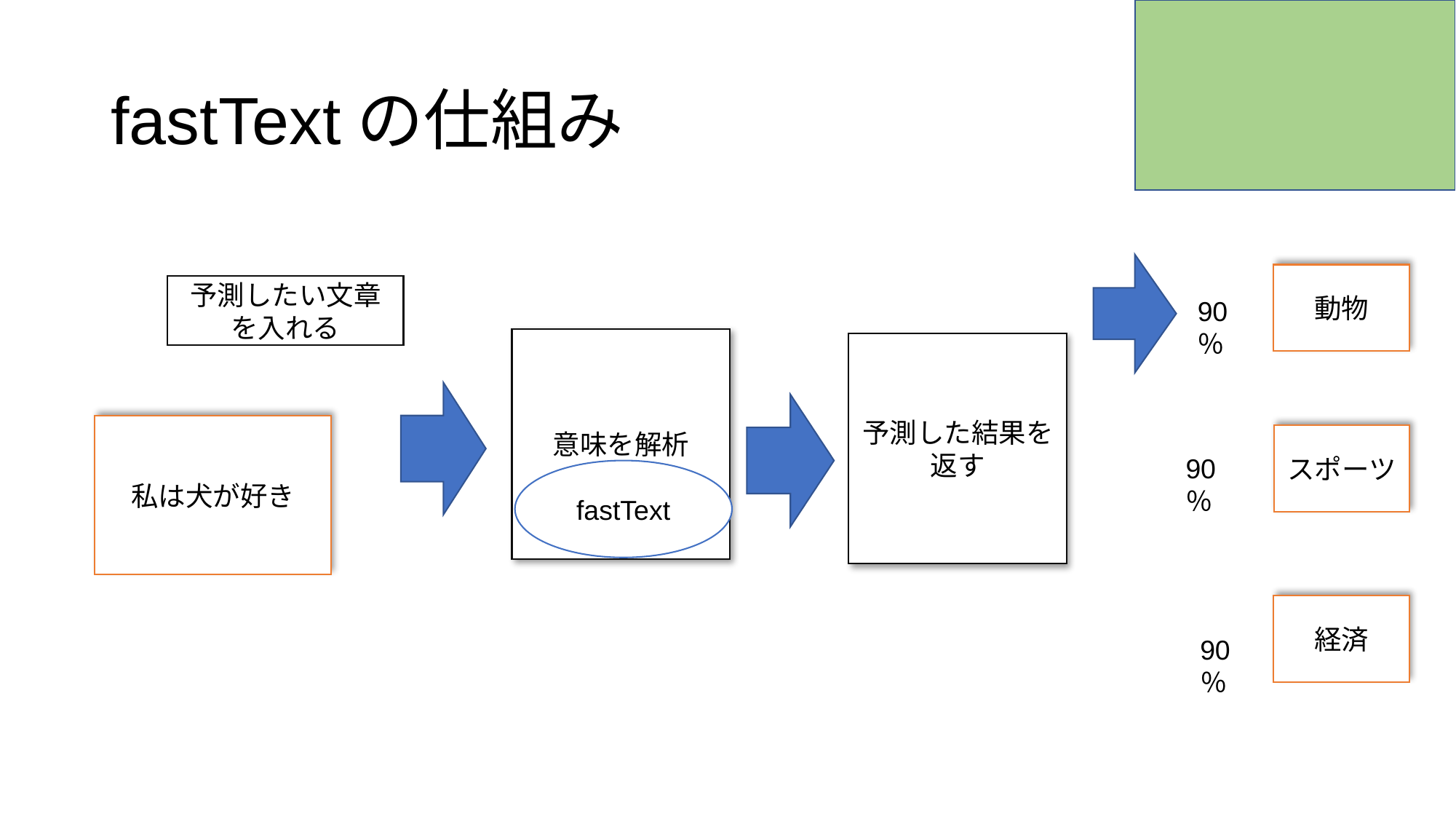

# fastTextの仕組み
動物

予測したい文章
を入れる
90％
意味を解析
予測した結果を返す

私は犬が好き
スポーツ
90％
fastText
経済
90％